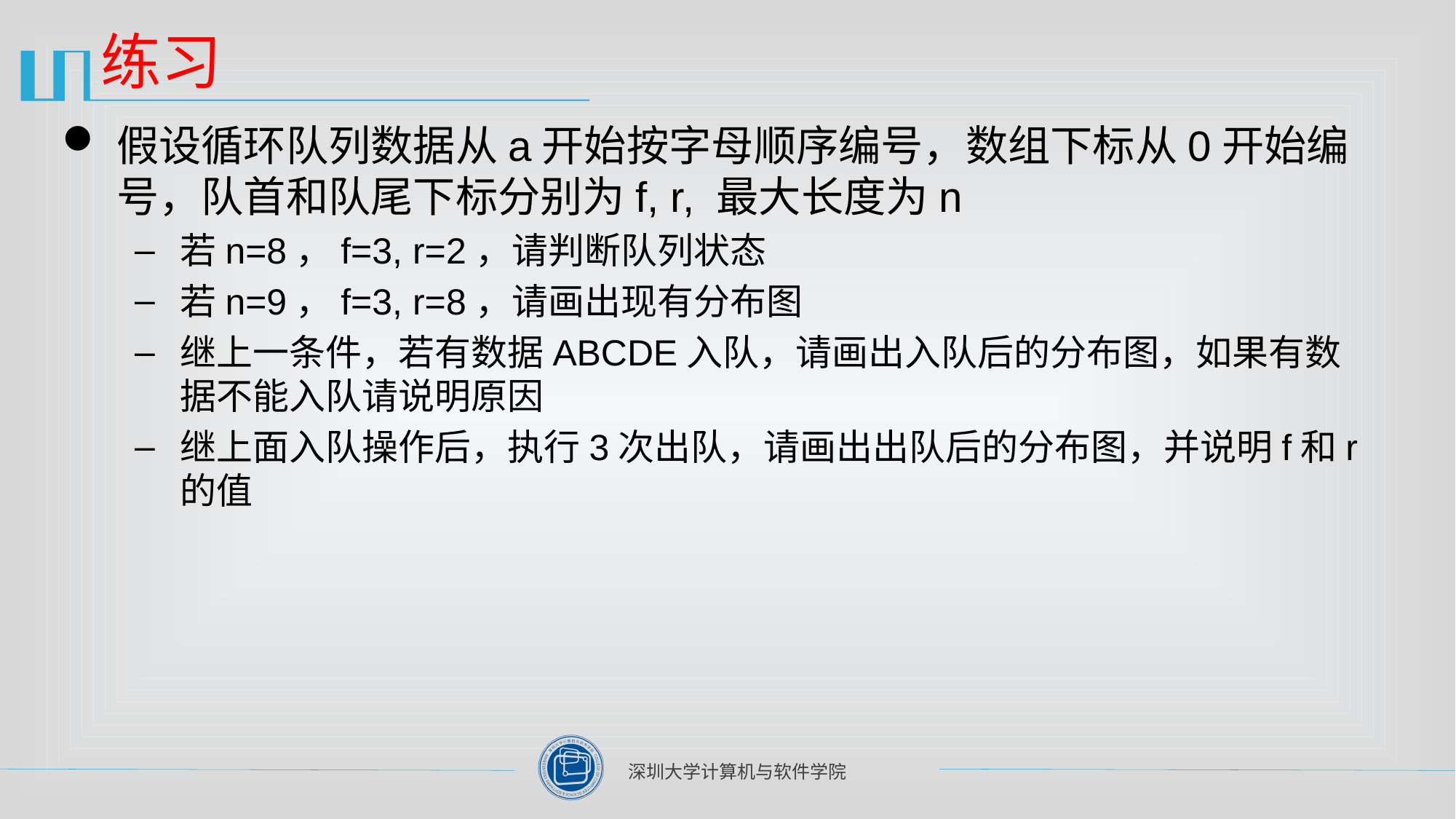

# 练习
假设循环队列数据从a开始按字母顺序编号，数组下标从0开始编号，队首和队尾下标分别为f, r, 最大长度为n
若n=8，f=3, r=2，请判断队列状态
若n=9，f=3, r=8，请画出现有分布图
继上一条件，若有数据ABCDE入队，请画出入队后的分布图，如果有数据不能入队请说明原因
继上面入队操作后，执行3次出队，请画出出队后的分布图，并说明f和r的值

58